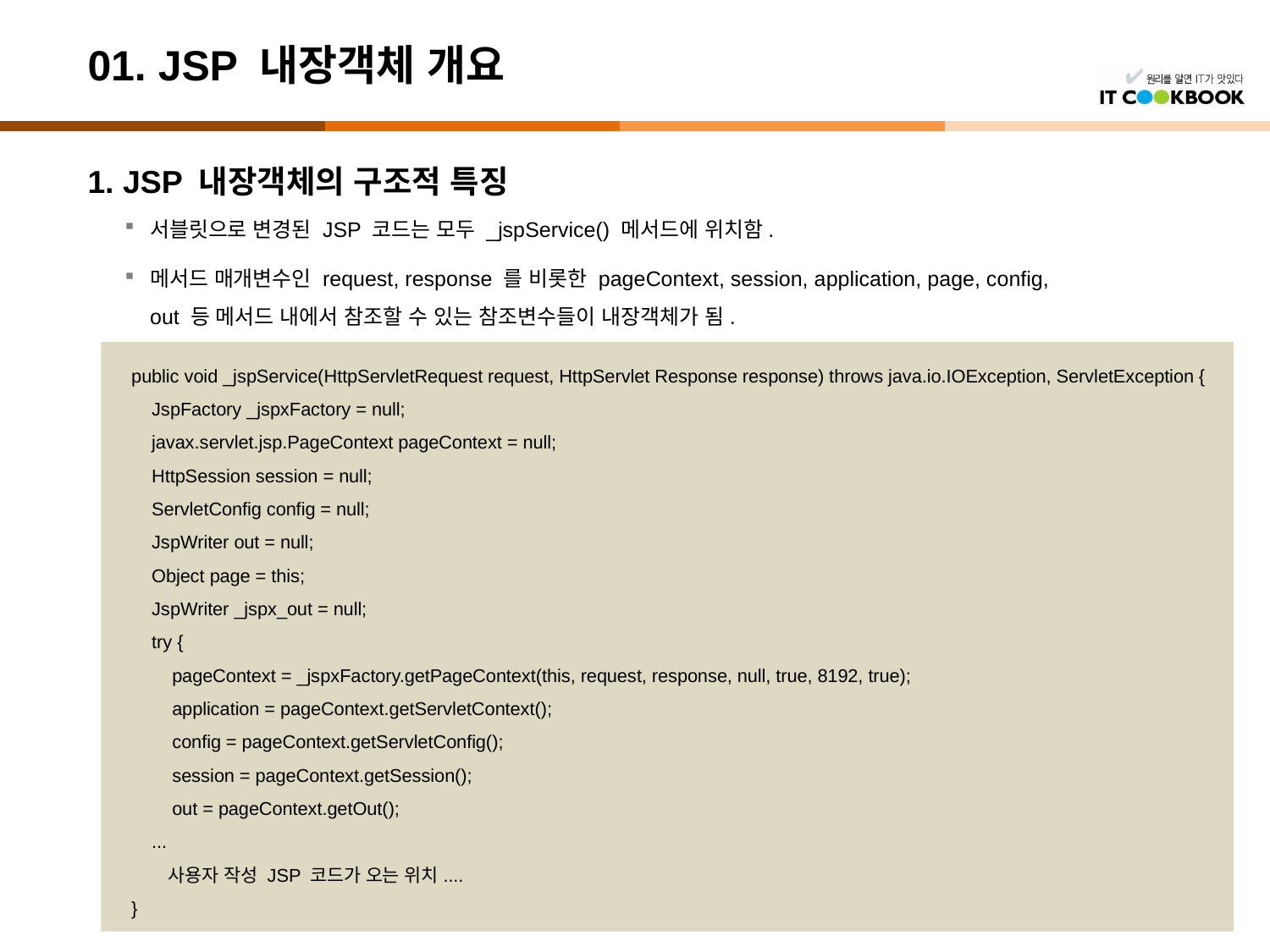

# 01. JSP 내장객체 개요
1. JSP 내장객체의 구조적 특징
서블릿으로 변경된 JSP 코드는 모두 _jspService() 메서드에 위치함.
메서드 매개변수인 request, response 를 비롯한 pageContext, session, application, page, config, out 등 메서드 내에서 참조할 수 있는 참조변수들이 내장객체가 됨.

public void _jspService(HttpServletRequest request, HttpServlet Response response) throws java.io.IOException, ServletException {
    JspFactory _jspxFactory = null;
    javax.servlet.jsp.PageContext pageContext = null;
    HttpSession session = null;
    ServletConfig config = null;
    JspWriter out = null;
    Object page = this;
    JspWriter _jspx_out = null;
    try {
        pageContext = _jspxFactory.getPageContext(this, request, response, null, true, 8192, true);
        application = pageContext.getServletContext();
        config = pageContext.getServletConfig();
        session = pageContext.getSession();
        out = pageContext.getOut();
    ...
        사용자 작성 JSP 코드가 오는 위치....
}